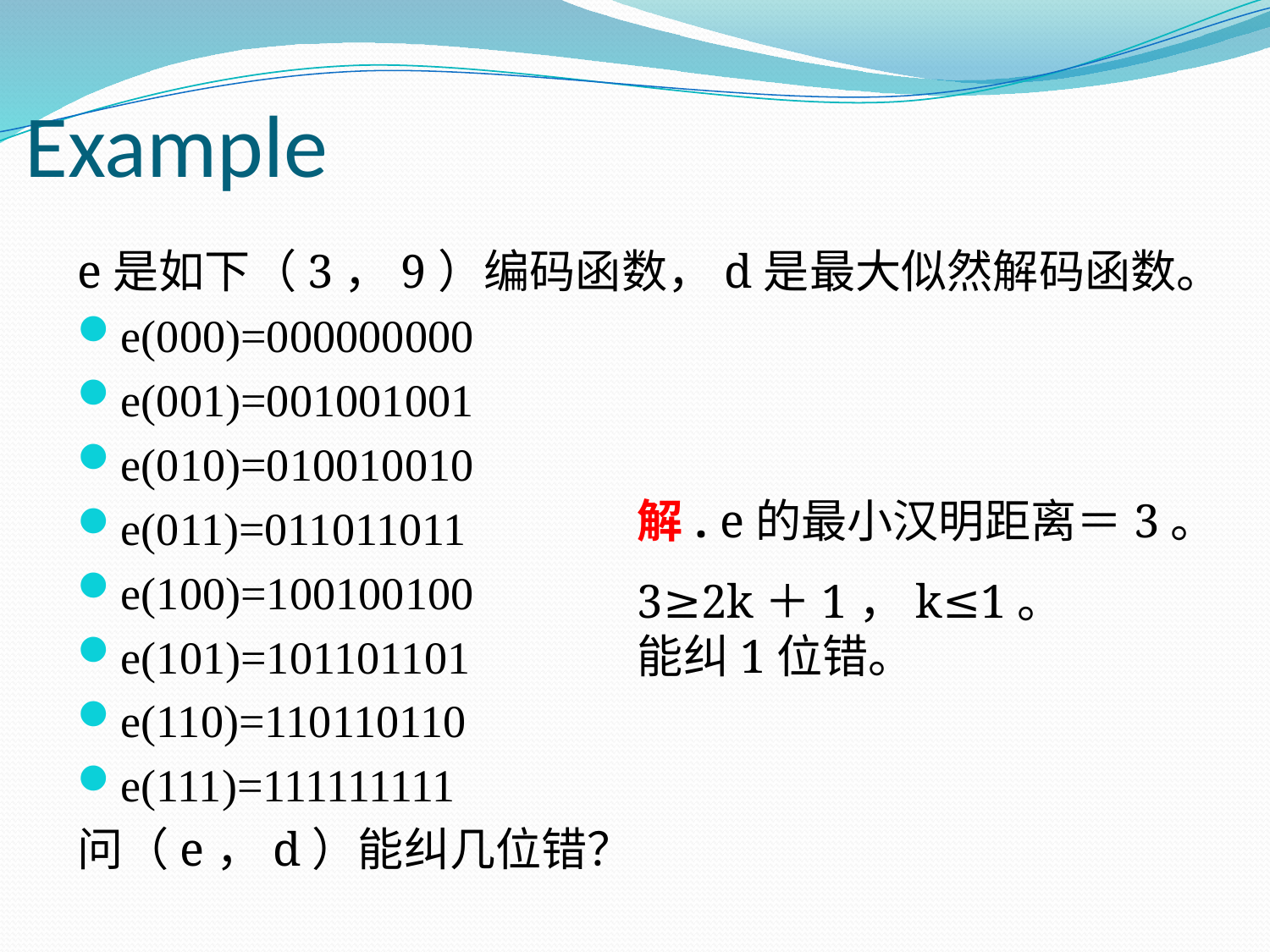

# Example
e是如下（3，9）编码函数，d是最大似然解码函数。
e(000)=000000000
e(001)=001001001
e(010)=010010010
e(011)=011011011
e(100)=100100100
e(101)=101101101
e(110)=110110110
e(111)=111111111
问（e，d）能纠几位错？

解. e的最小汉明距离＝3。
3≥2k＋1，k≤1。
能纠1位错。